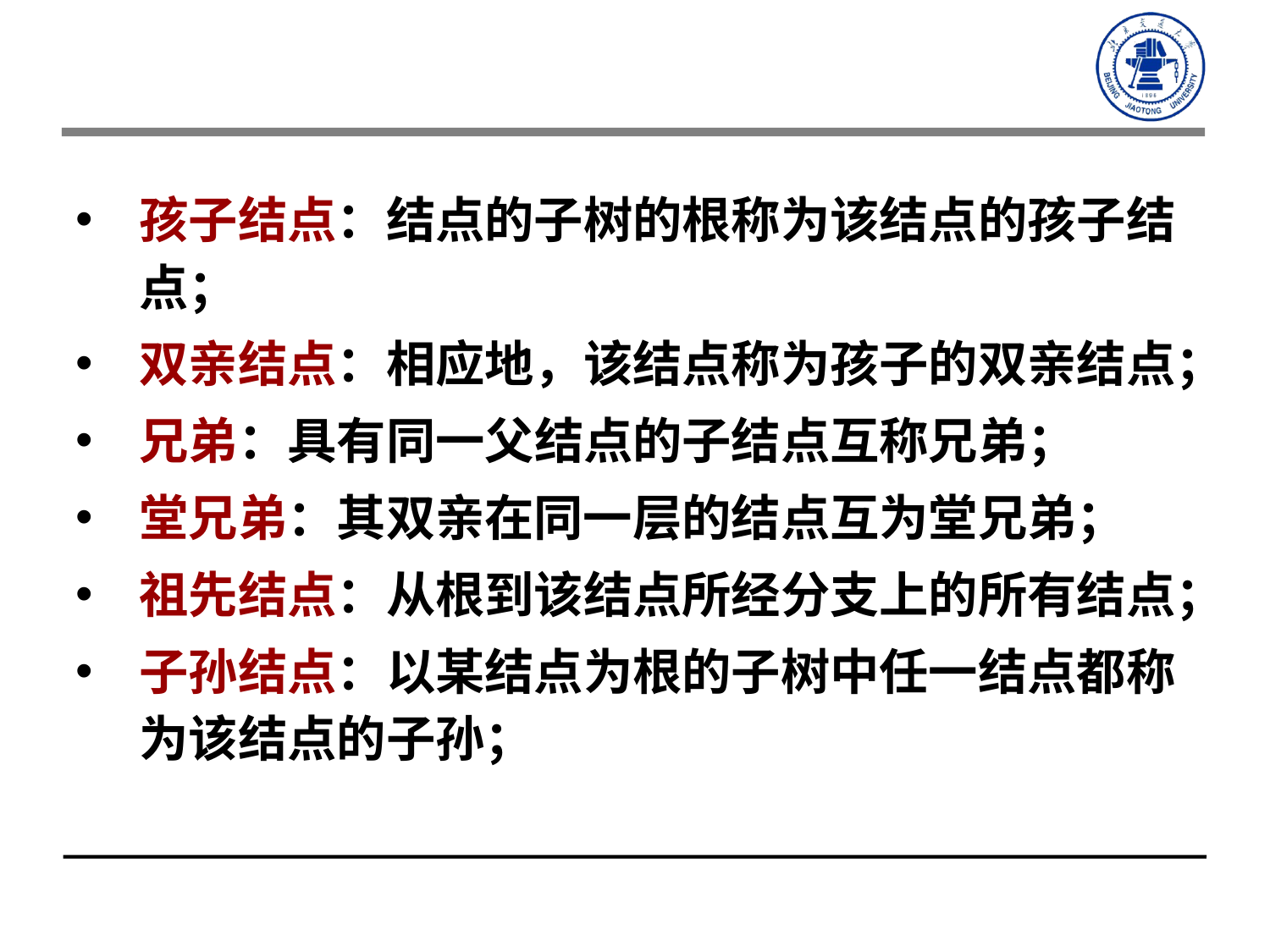

孩子结点：结点的子树的根称为该结点的孩子结点；
双亲结点：相应地，该结点称为孩子的双亲结点；
兄弟：具有同一父结点的子结点互称兄弟；
堂兄弟：其双亲在同一层的结点互为堂兄弟；
祖先结点：从根到该结点所经分支上的所有结点；
子孙结点：以某结点为根的子树中任一结点都称为该结点的子孙；